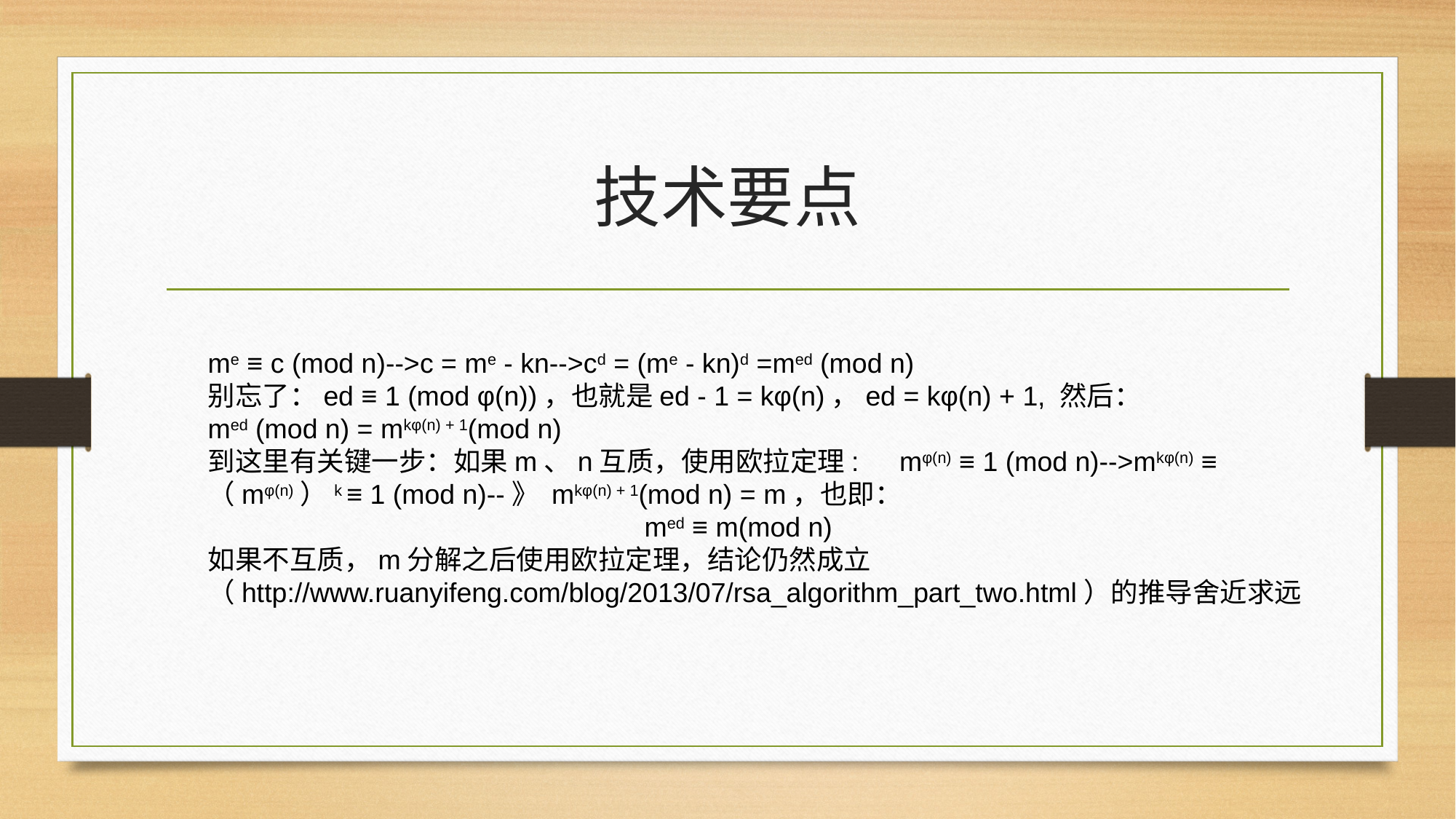

# 技术要点
me ≡ c (mod n)-->c = me - kn-->cd = (me - kn)d =med (mod n)
别忘了：ed ≡ 1 (mod φ(n))，也就是ed - 1 = kφ(n)，ed = kφ(n) + 1, 然后：
med (mod n) = mkφ(n) + 1(mod n)
到这里有关键一步：如果m、n互质，使用欧拉定理:　mφ(n) ≡ 1 (mod n)-->mkφ(n) ≡ （mφ(n)）k ≡ 1 (mod n)--》 mkφ(n) + 1(mod n) = m，也即：
				med ≡ m(mod n)
如果不互质，m分解之后使用欧拉定理，结论仍然成立
（http://www.ruanyifeng.com/blog/2013/07/rsa_algorithm_part_two.html）的推导舍近求远